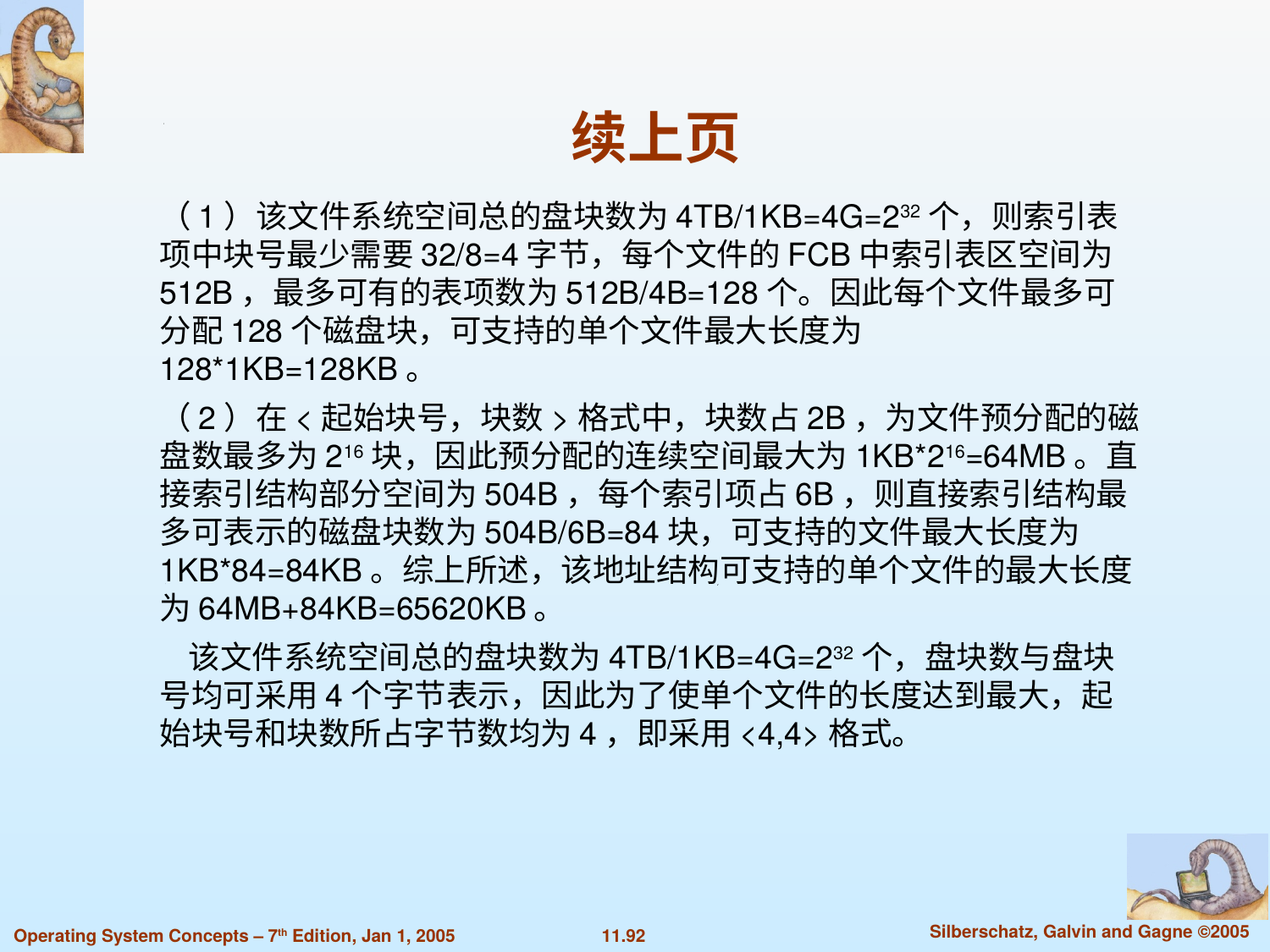

续上页
（1）该文件系统空间总的盘块数为4TB/1KB=4G=232个，则索引表项中块号最少需要32/8=4字节，每个文件的FCB中索引表区空间为512B，最多可有的表项数为512B/4B=128个。因此每个文件最多可分配128个磁盘块，可支持的单个文件最大长度为128*1KB=128KB。
（2）在<起始块号，块数>格式中，块数占2B，为文件预分配的磁盘数最多为216块，因此预分配的连续空间最大为1KB*216=64MB。直接索引结构部分空间为504B，每个索引项占6B，则直接索引结构最多可表示的磁盘块数为504B/6B=84块，可支持的文件最大长度为1KB*84=84KB。综上所述，该地址结构可支持的单个文件的最大长度为64MB+84KB=65620KB。
   该文件系统空间总的盘块数为4TB/1KB=4G=232个，盘块数与盘块号均可采用4个字节表示，因此为了使单个文件的长度达到最大，起始块号和块数所占字节数均为4，即采用<4,4>格式。